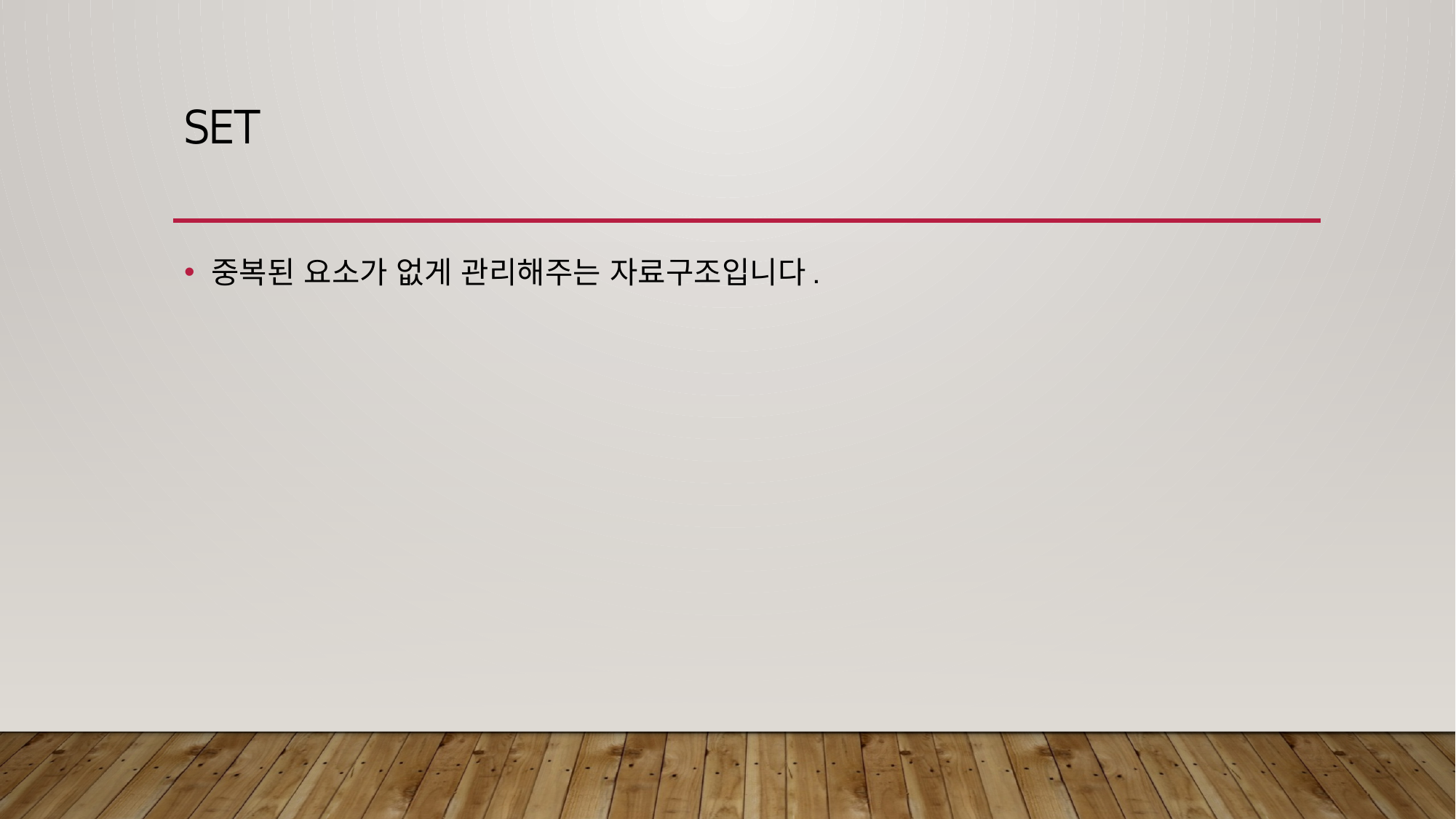

# set
중복된 요소가 없게 관리해주는 자료구조입니다.